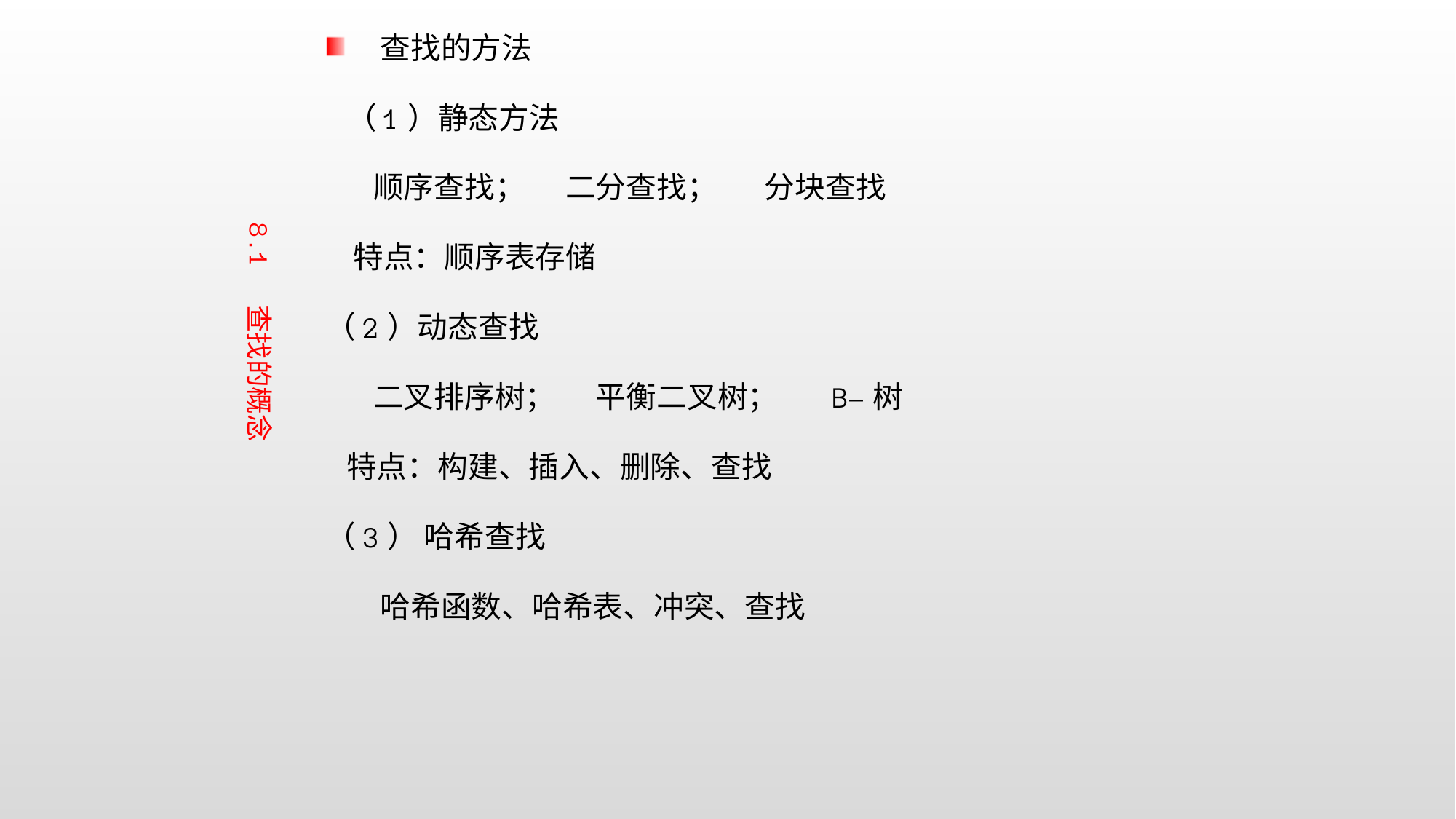

查找的方法
  （1）静态方法
      顺序查找；      二分查找；       分块查找
   特点：顺序表存储
（2）动态查找
      二叉排序树；      平衡二叉树；       B-树
  特点：构建、插入、删除、查找
（3） 哈希查找
       哈希函数、哈希表、冲突、查找
8.1  查找的概念